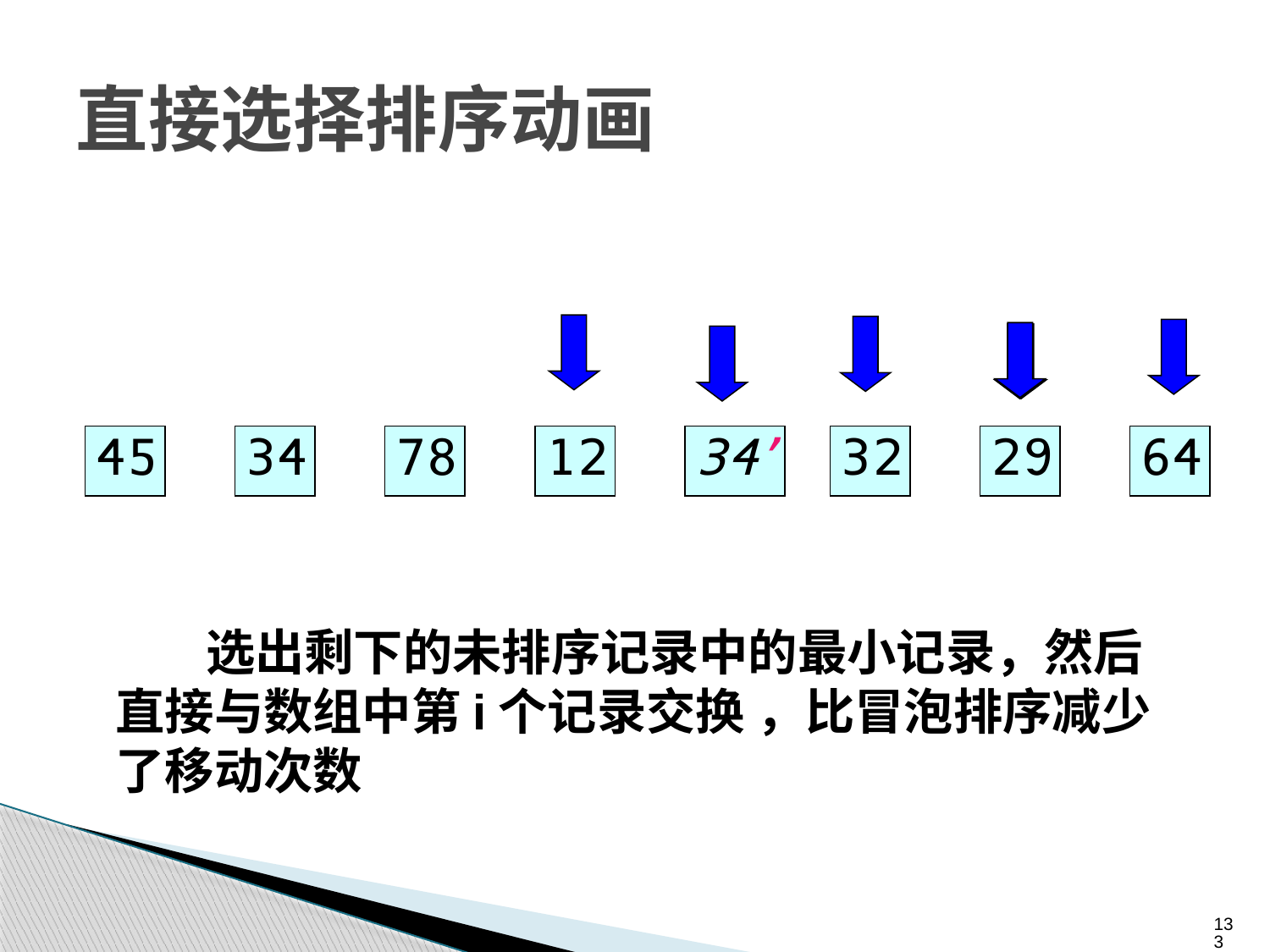

# 直接选择排序动画

45
34
78
12
34’
32
29
64
       选出剩下的未排序记录中的最小记录，然后直接与数组中第i个记录交换 ，比冒泡排序减少了移动次数
133